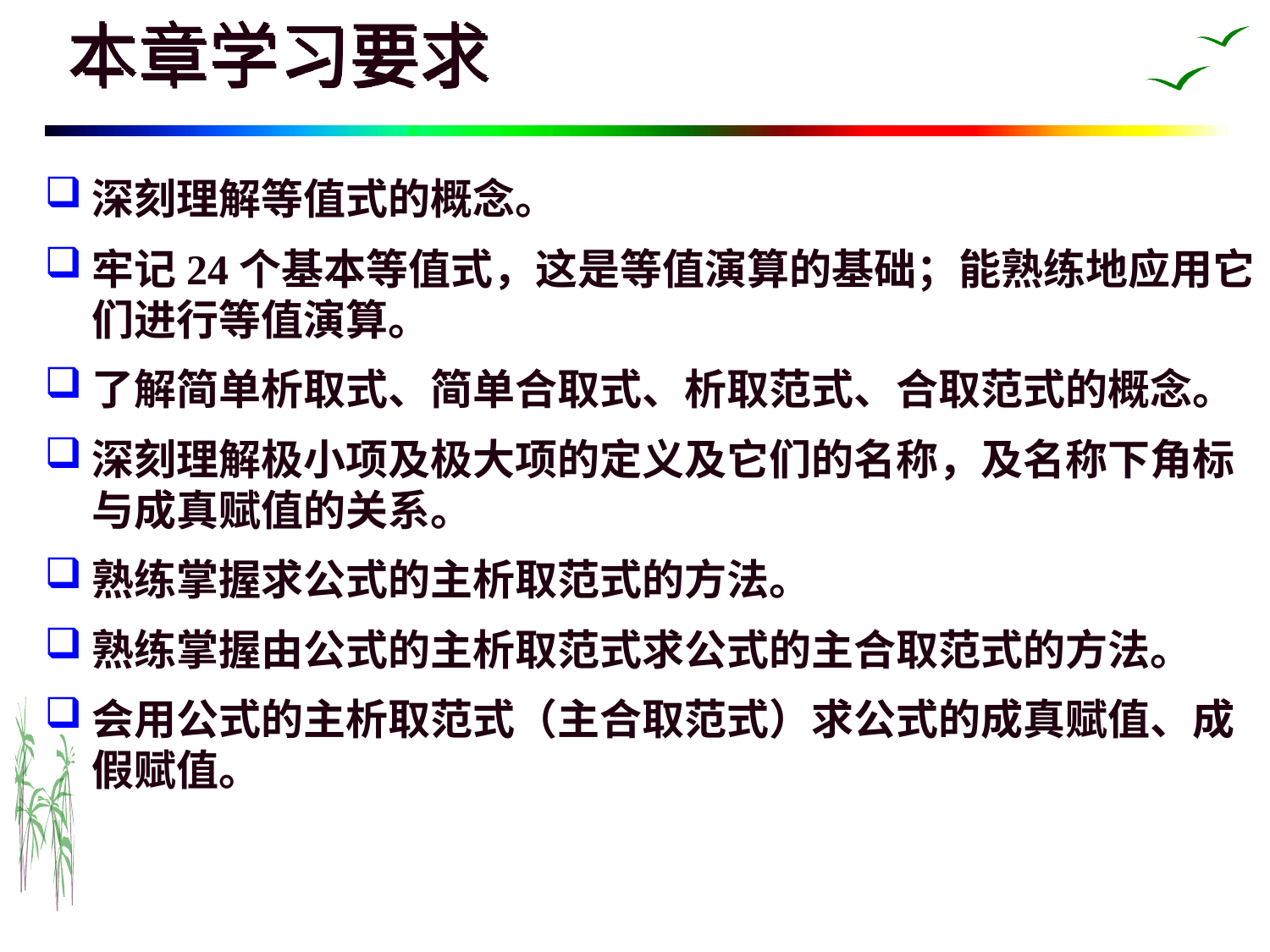

# 本章学习要求
深刻理解等值式的概念。
牢记24个基本等值式，这是等值演算的基础；能熟练地应用它们进行等值演算。
了解简单析取式、简单合取式、析取范式、合取范式的概念。
深刻理解极小项及极大项的定义及它们的名称，及名称下角标与成真赋值的关系。
熟练掌握求公式的主析取范式的方法。
熟练掌握由公式的主析取范式求公式的主合取范式的方法。
会用公式的主析取范式（主合取范式）求公式的成真赋值、成假赋值。